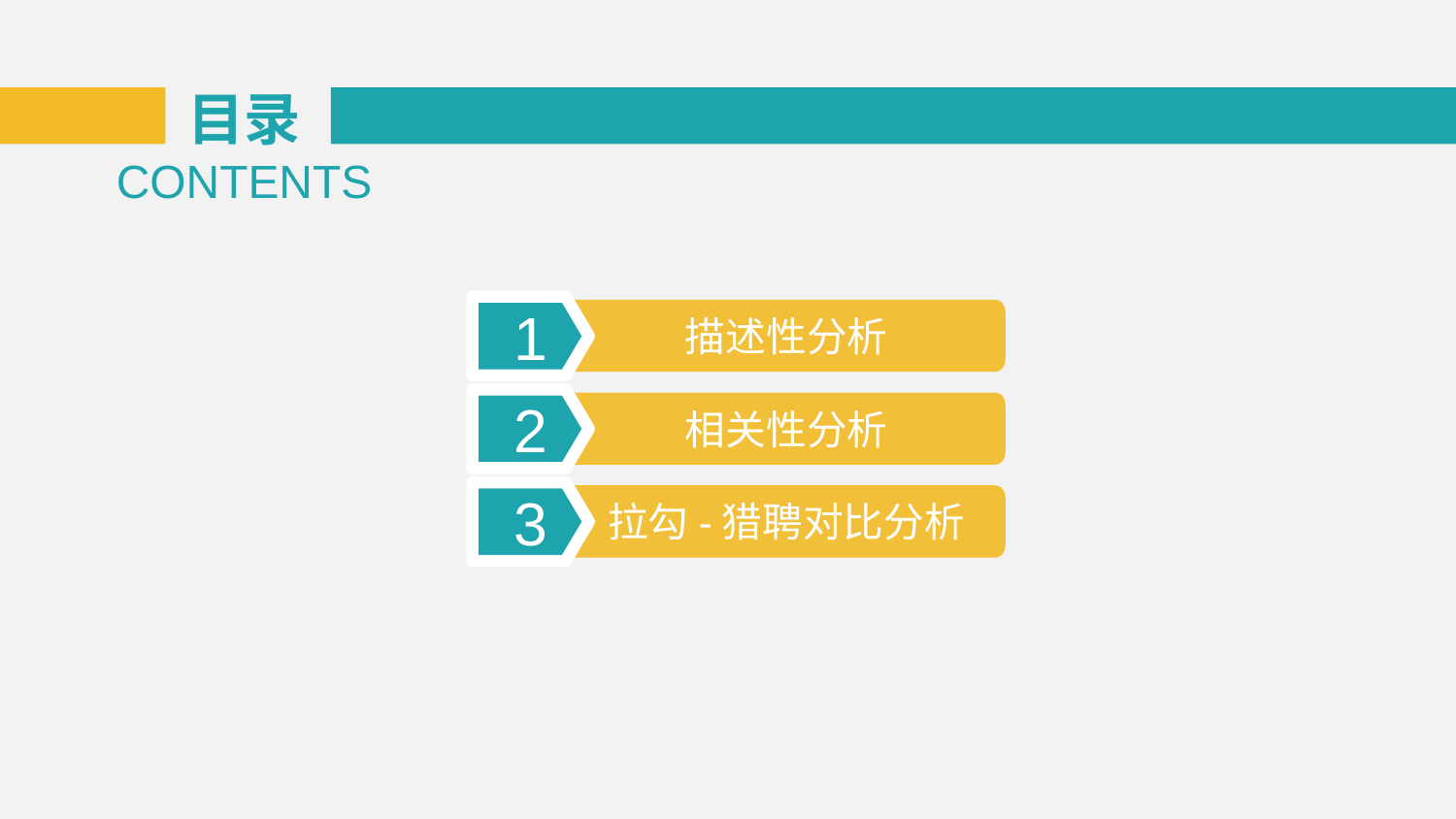

目录

CONTENTS
1
描述性分析
2
相关性分析
3
拉勾-猎聘对比分析